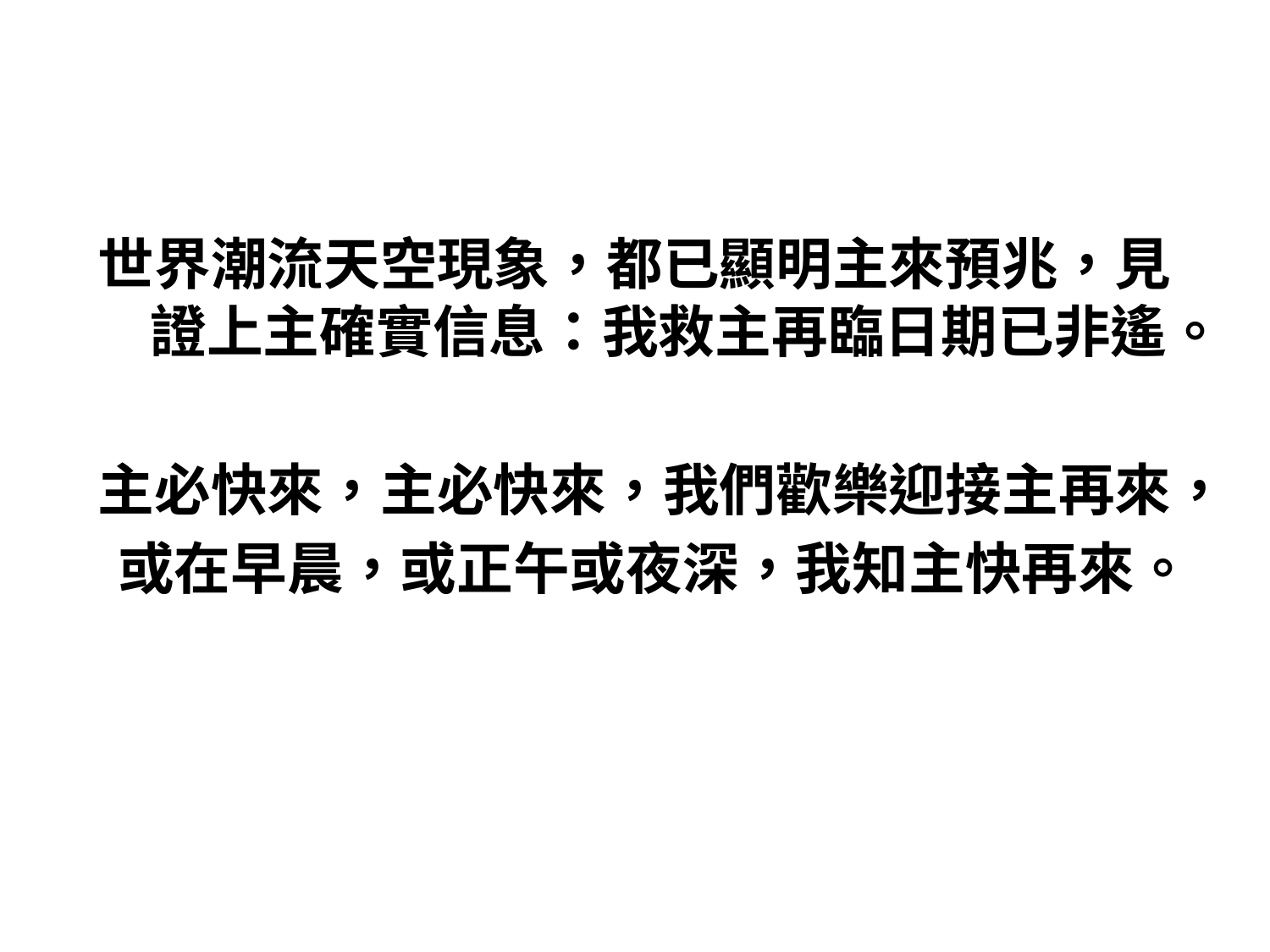

#
世界潮流天空現象，都已顯明主來預兆，見證上主確實信息：我救主再臨日期已非遙。

主必快來，主必快來，我們歡樂迎接主再來，
  或在早晨，或正午或夜深，我知主快再來。